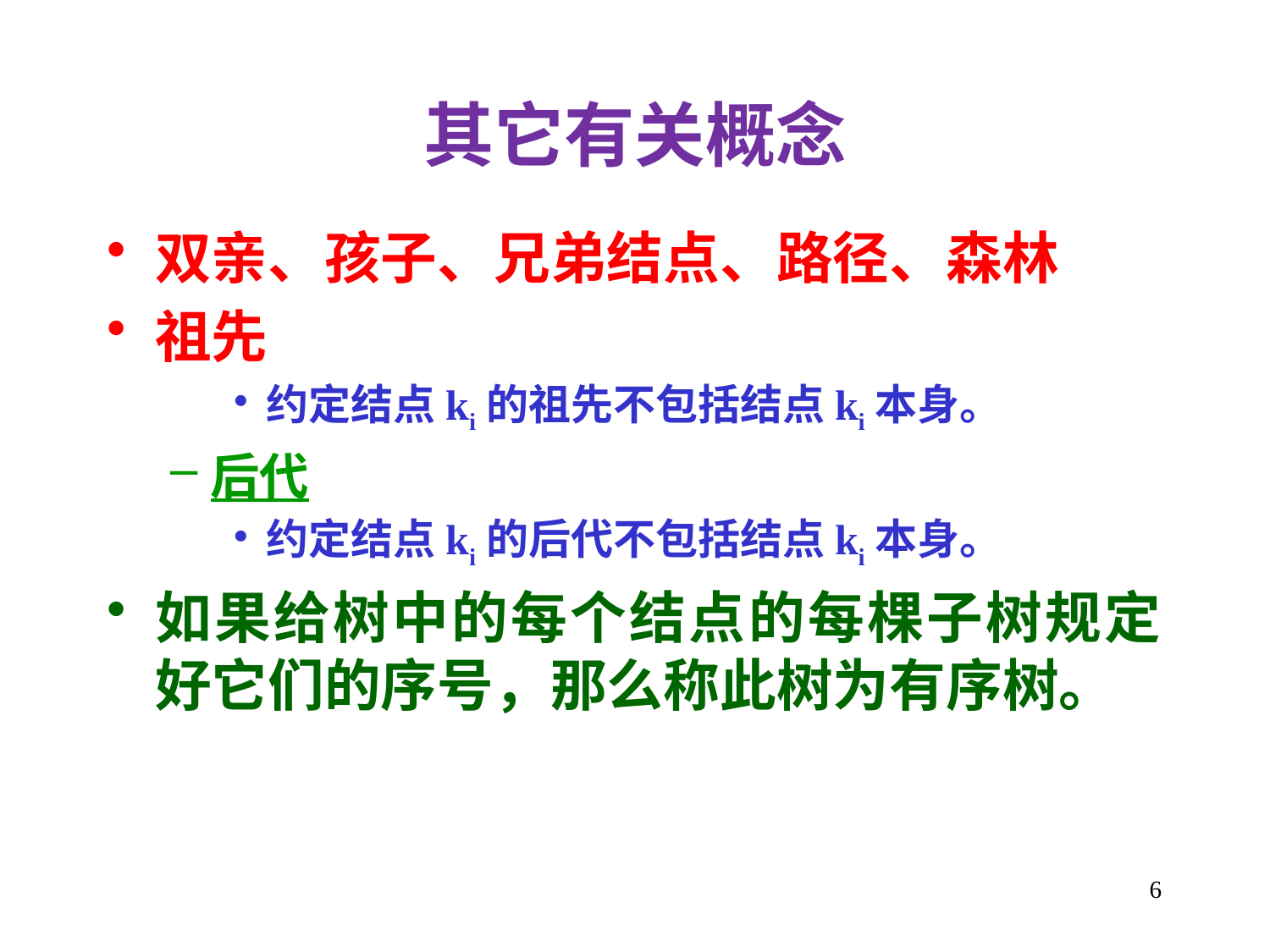

其它有关概念
双亲、孩子、兄弟结点、路径、森林
祖先
约定结点ki的祖先不包括结点ki本身。
后代
约定结点ki的后代不包括结点ki本身。
如果给树中的每个结点的每棵子树规定好它们的序号，那么称此树为有序树。
6